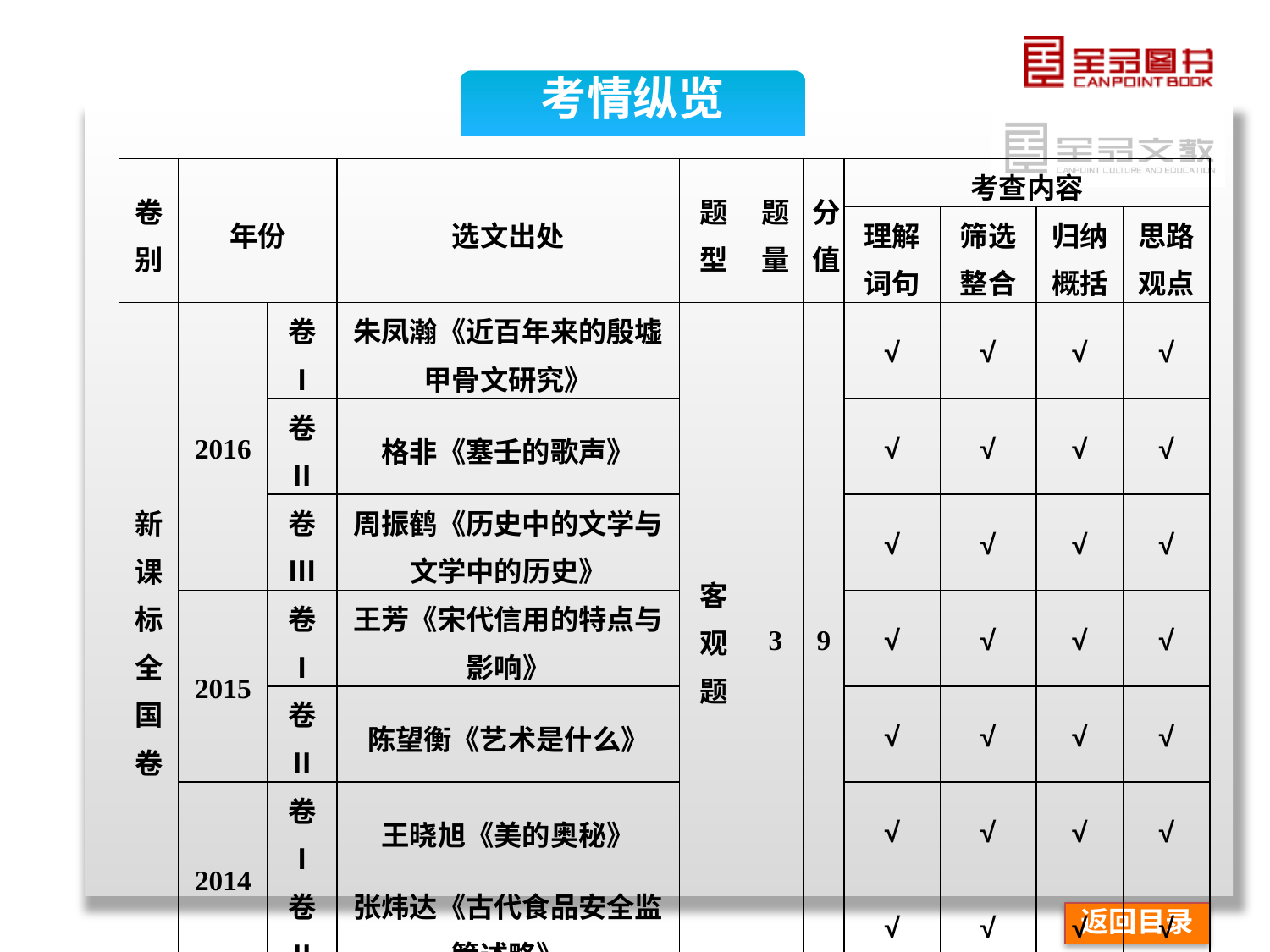

考情纵览
| 卷别 | 年份 |  | 选文出处 | 题型 | 题量 | 分值 | 考查内容 |  |  |  |
| --- | --- | --- | --- | --- | --- | --- | --- | --- | --- | --- |
|  |  |  |  |  |  |  | 理解 词句 | 筛选 整合 | 归纳 概括 | 思路 观点 |
| 新课标 全国卷 | 2016 | 卷Ⅰ | 朱凤瀚《近百年来的殷墟甲骨文研究》 | 客观题 | 3 | 9 | √ | √ | √ | √ |
|  |  | 卷Ⅱ | 格非《塞壬的歌声》 |  |  |  | √ | √ | √ | √ |
|  |  | 卷Ⅲ | 周振鹤《历史中的文学与文学中的历史》 |  |  |  | √ | √ | √ | √ |
|  | 2015 | 卷Ⅰ | 王芳《宋代信用的特点与影响》 |  |  |  | √ | √ | √ | √ |
|  |  | 卷Ⅱ | 陈望衡《艺术是什么》 |  |  |  | √ | √ | √ | √ |
|  | 2014 | 卷Ⅰ | 王晓旭《美的奥秘》 |  |  |  | √ | √ | √ | √ |
|  |  | 卷Ⅱ | 张炜达《古代食品安全监管述略》 |  |  |  | √ | √ | √ | √ |
返回目录